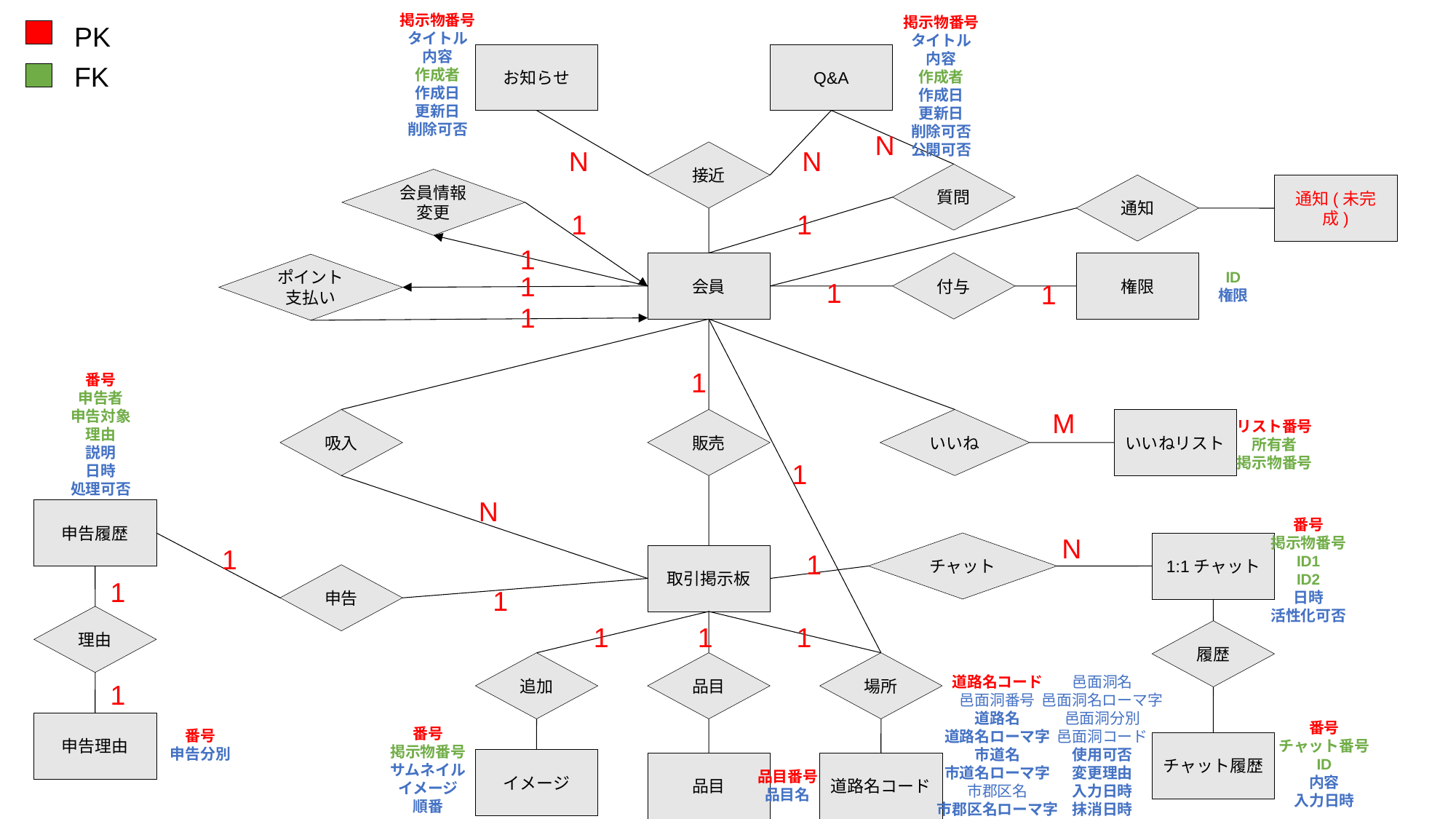

掲示物番号
タイトル
内容
作成者
作成日
更新日
削除可否
掲示物番号
タイトル
内容
作成者
作成日
更新日
削除可否
公開可否
PK

お知らせ
Q&A
FK

N
N
N
接近
質問
会員情報変更
通知
通知(未完成)
1
1
1
会員
付与
権限
ポイント支払い
ID
権限
1
1
1
1
1
番号
申告者
申告対象
理由
説明
日時
処理可否
M
吸入
販売
いいね
いいねリスト
リスト番号
所有者
掲示物番号
1
N
申告履歴
番号
掲示物番号
ID1
ID2
日時
活性化可否
N
チャット
1:1チャット
1
1
取引掲示板
申告
1
1
理由
1
1
1
履歴
追加
品目
場所
道路名コード
邑面洞番号
道路名
道路名ローマ字
市道名
市道名ローマ字
市郡区名
市郡区名ローマ字
邑面洞名
邑面洞名ローマ字
邑面洞分別
邑面洞コード
使用可否
変更理由
入力日時
抹消日時
1
申告理由
番号
チャット番号
ID
内容
入力日時
番号
掲示物番号
サムネイル
イメージ
順番
番号
申告分別
チャット履歴
イメージ
品目
道路名コード
品目番号
品目名